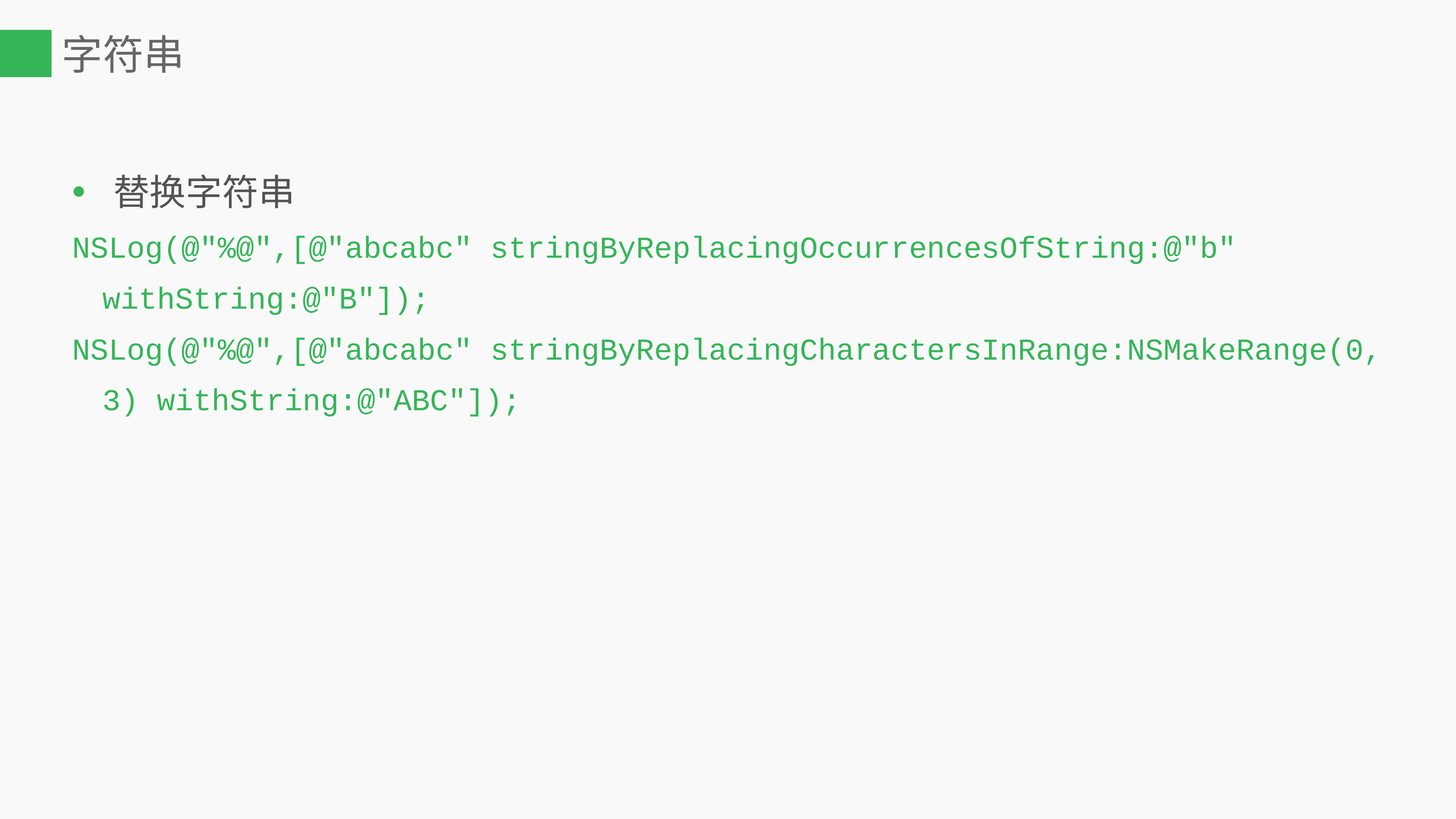

# 字符串
替换字符串
NSLog(@"%@",[@"abcabc" stringByReplacingOccurrencesOfString:@"b" withString:@"B"]);
NSLog(@"%@",[@"abcabc" stringByReplacingCharactersInRange:NSMakeRange(0, 3) withString:@"ABC"]);